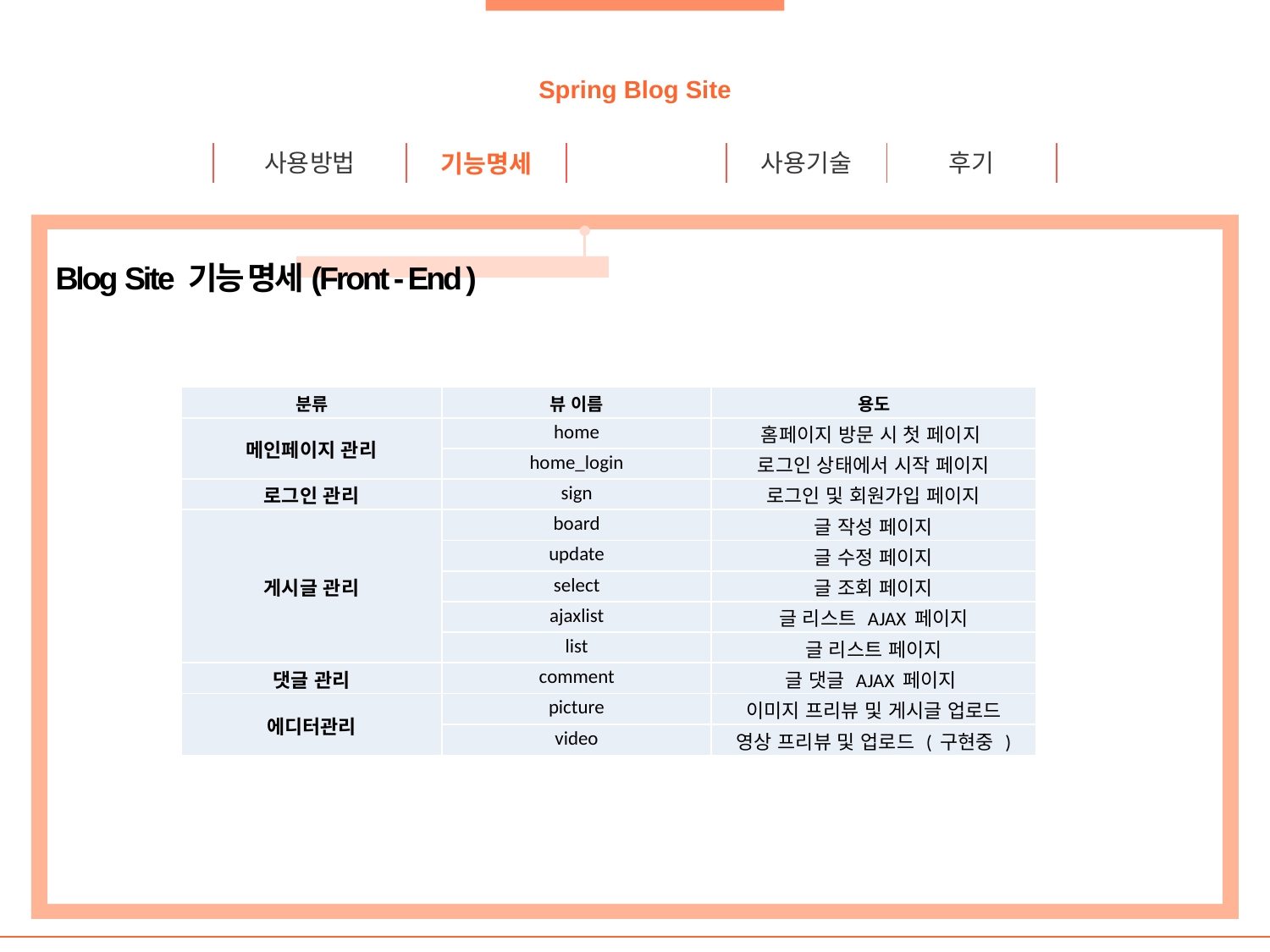

Spring Blog Site
사용방법
사용기술
후기
기능명세
Blog Site 기능 명세(Front - End )

| 분류 | 뷰 이름 | 용도 |
| --- | --- | --- |
| 메인페이지 관리 | home | 홈페이지 방문 시 첫 페이지 |
|  | home\_login | 로그인 상태에서 시작 페이지 |
| 로그인 관리 | sign | 로그인 및 회원가입 페이지 |
| 게시글 관리 | board | 글 작성 페이지 |
|  | update | 글 수정 페이지 |
|  | select | 글 조회 페이지 |
|  | ajaxlist | 글 리스트 AJAX 페이지 |
|  | list | 글 리스트 페이지 |
| 댓글 관리 | comment | 글 댓글 AJAX 페이지 |
| 에디터관리 | picture | 이미지 프리뷰 및 게시글 업로드 |
|  | video | 영상 프리뷰 및 업로드 ( 구현중 ) |